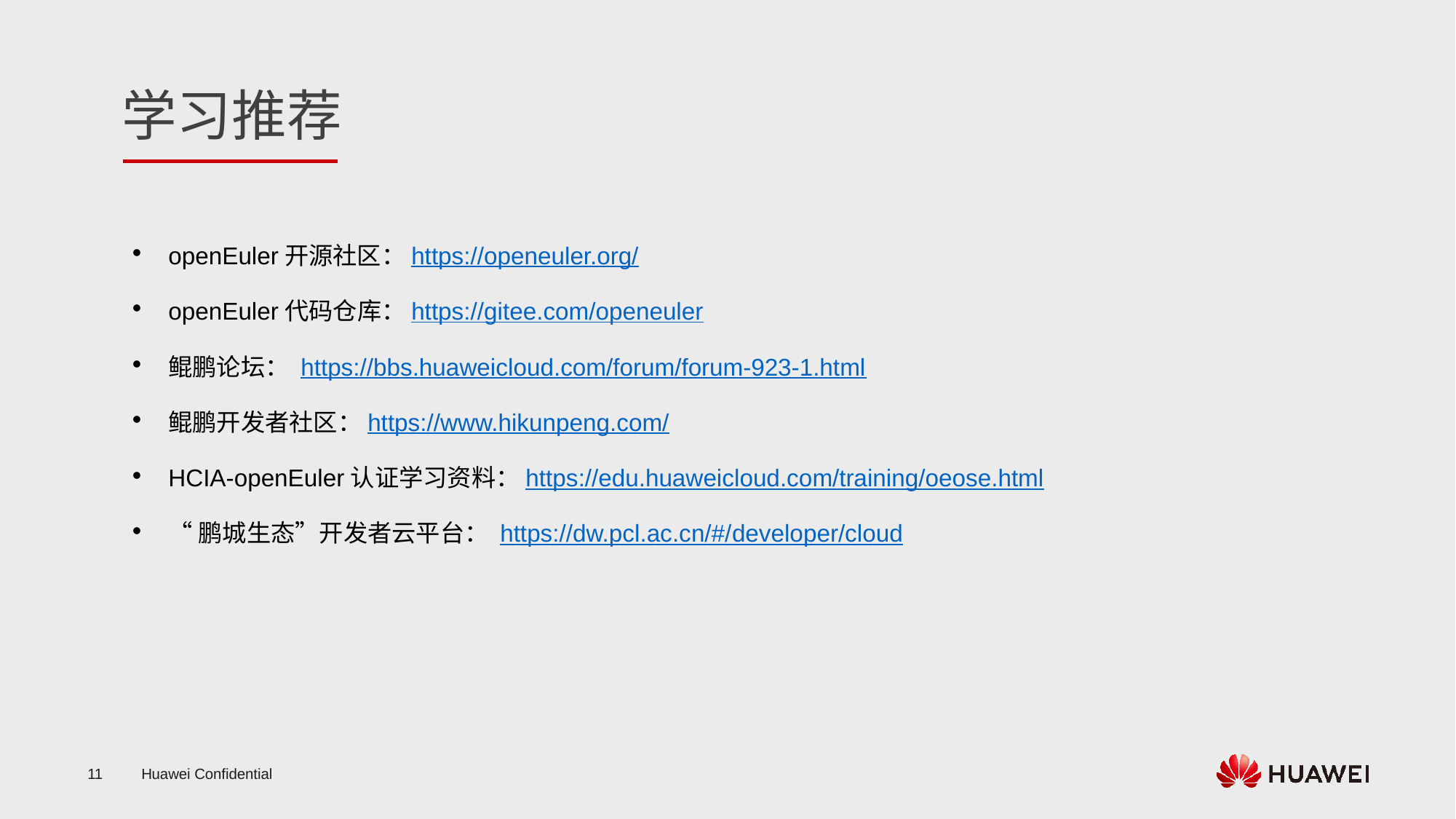

openEuler开源社区：https://openeuler.org/
openEuler代码仓库：https://gitee.com/openeuler
鲲鹏论坛： https://bbs.huaweicloud.com/forum/forum-923-1.html
鲲鹏开发者社区：https://www.hikunpeng.com/
HCIA-openEuler认证学习资料：https://edu.huaweicloud.com/training/oeose.html
“鹏城生态”开发者云平台： https://dw.pcl.ac.cn/#/developer/cloud